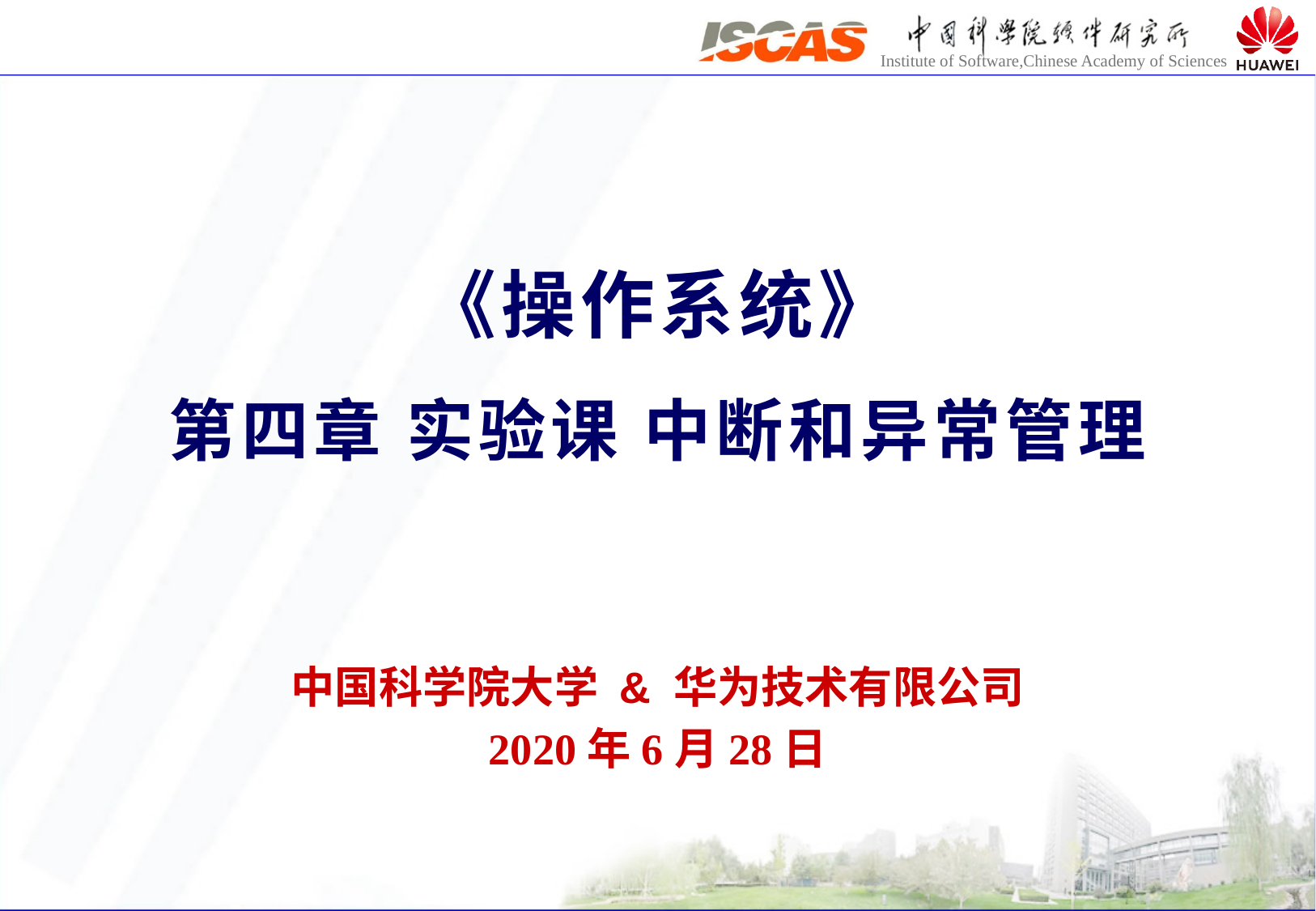

《操作系统》
第四章 实验课 中断和异常管理
中国科学院大学 & 华为技术有限公司
2020年6月28日